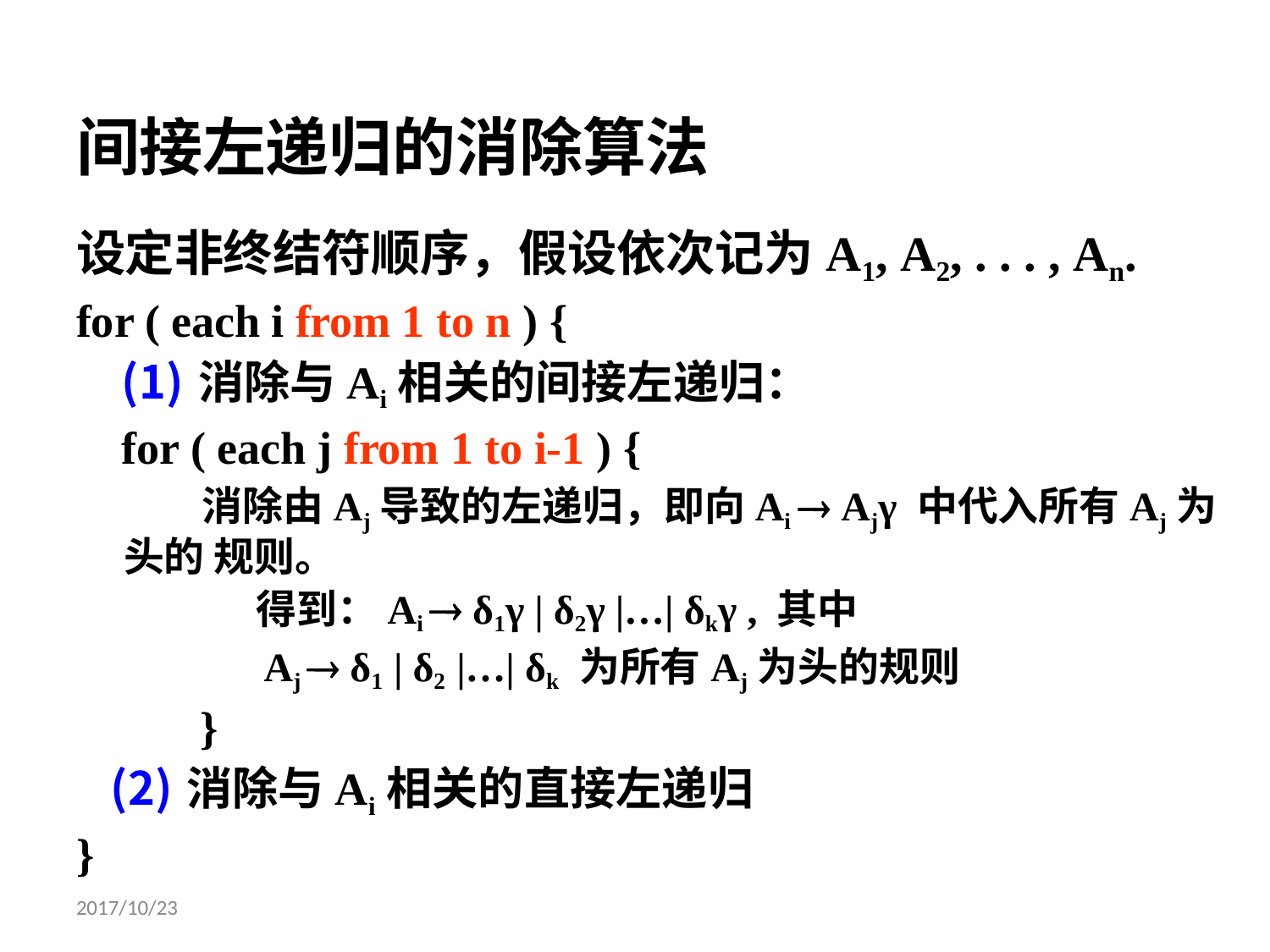

# 间接左递归的消除算法
设定非终结符顺序，假设依次记为A1, A2, . . . , An.
for ( each i from 1 to n ) {
消除与Ai相关的间接左递归：
for ( each j from 1 to i-1 ) {
消除由Aj导致的左递归，即向Ai → Ajγ 中代入所有Aj为头的 规则。
得到：Ai → δ1γ | δ2γ |…| δkγ , 其中
Aj → δ1 | δ2 |…| δk 为所有Aj为头的规则
}
消除与Ai相关的直接左递归
}
2017/10/23
17